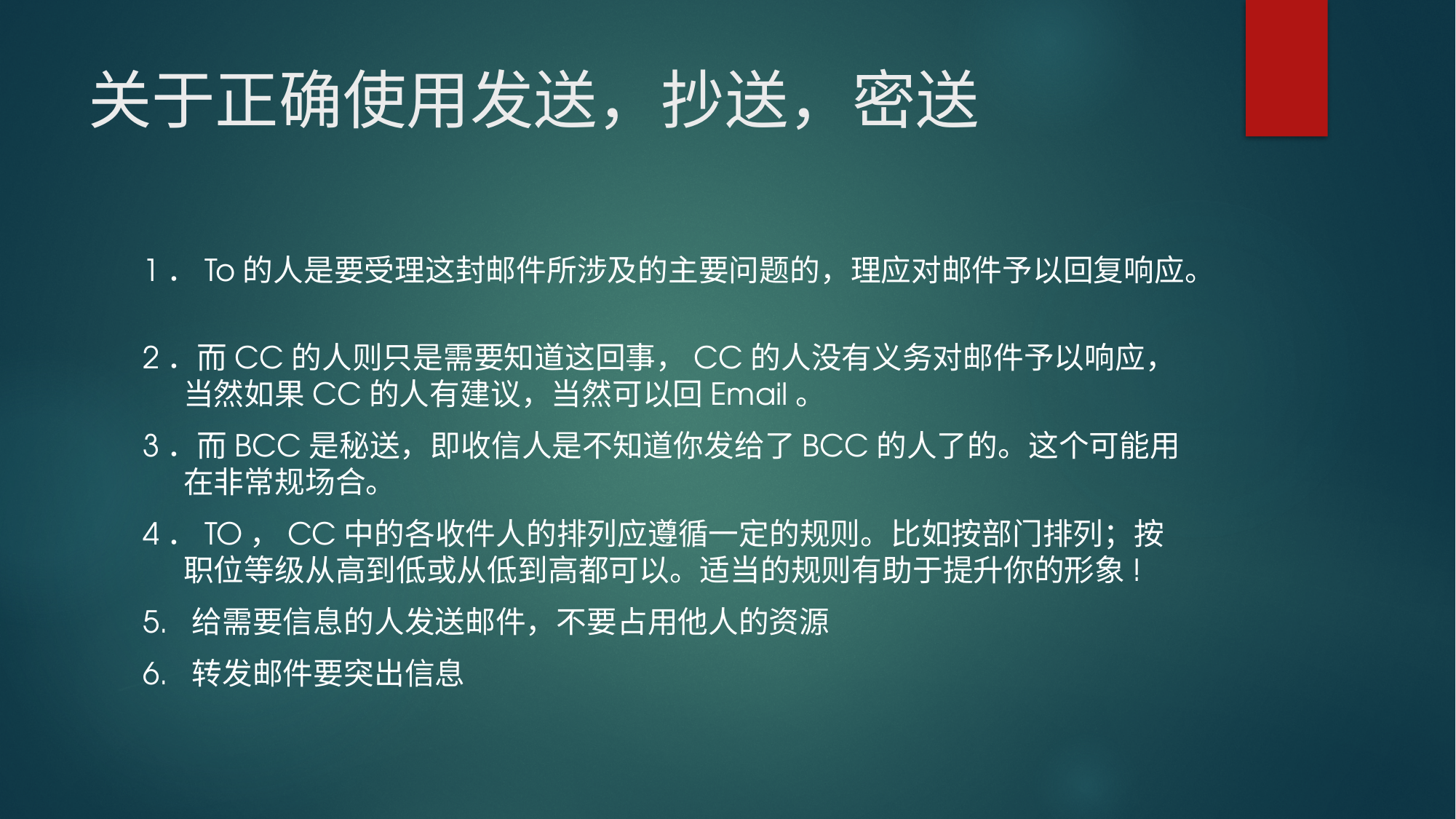

# 关于正确使用发送，抄送，密送
1．To的人是要受理这封邮件所涉及的主要问题的，理应对邮件予以回复响应。
2．而CC的人则只是需要知道这回事，CC的人没有义务对邮件予以响应，当然如果CC的人有建议，当然可以回Email。
3．而BCC是秘送，即收信人是不知道你发给了BCC的人了的。这个可能用在非常规场合。
4．TO，CC中的各收件人的排列应遵循一定的规则。比如按部门排列；按职位等级从高到低或从低到高都可以。适当的规则有助于提升你的形象!
5.  给需要信息的人发送邮件，不要占用他人的资源
6.  转发邮件要突出信息